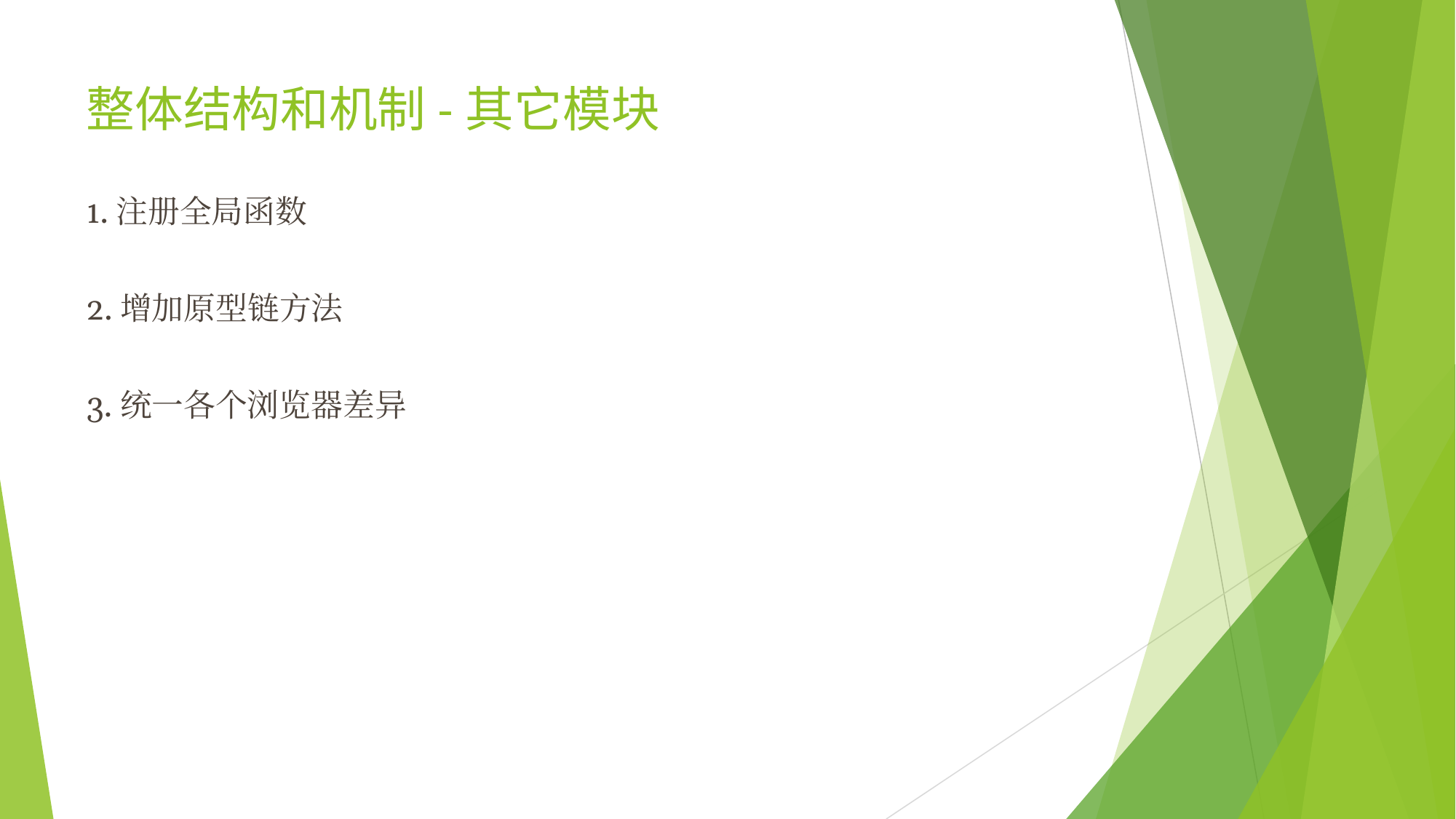

# 整体结构和机制-其它模块
1.注册全局函数

2.增加原型链方法

3.统一各个浏览器差异